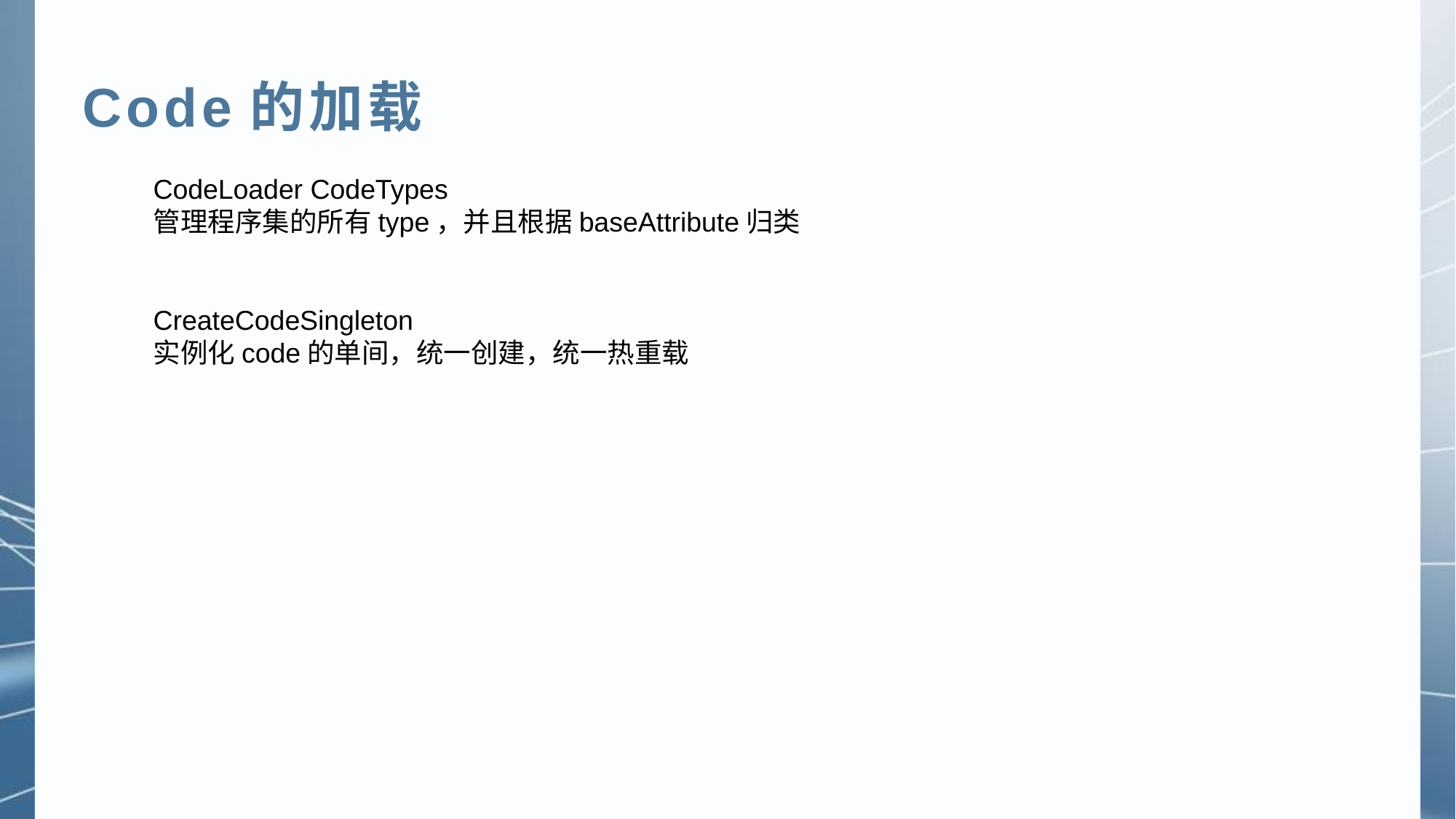

Code的加载
CodeLoader CodeTypes
管理程序集的所有type，并且根据baseAttribute归类

CreateCodeSingleton
实例化code的单间，统一创建，统一热重载